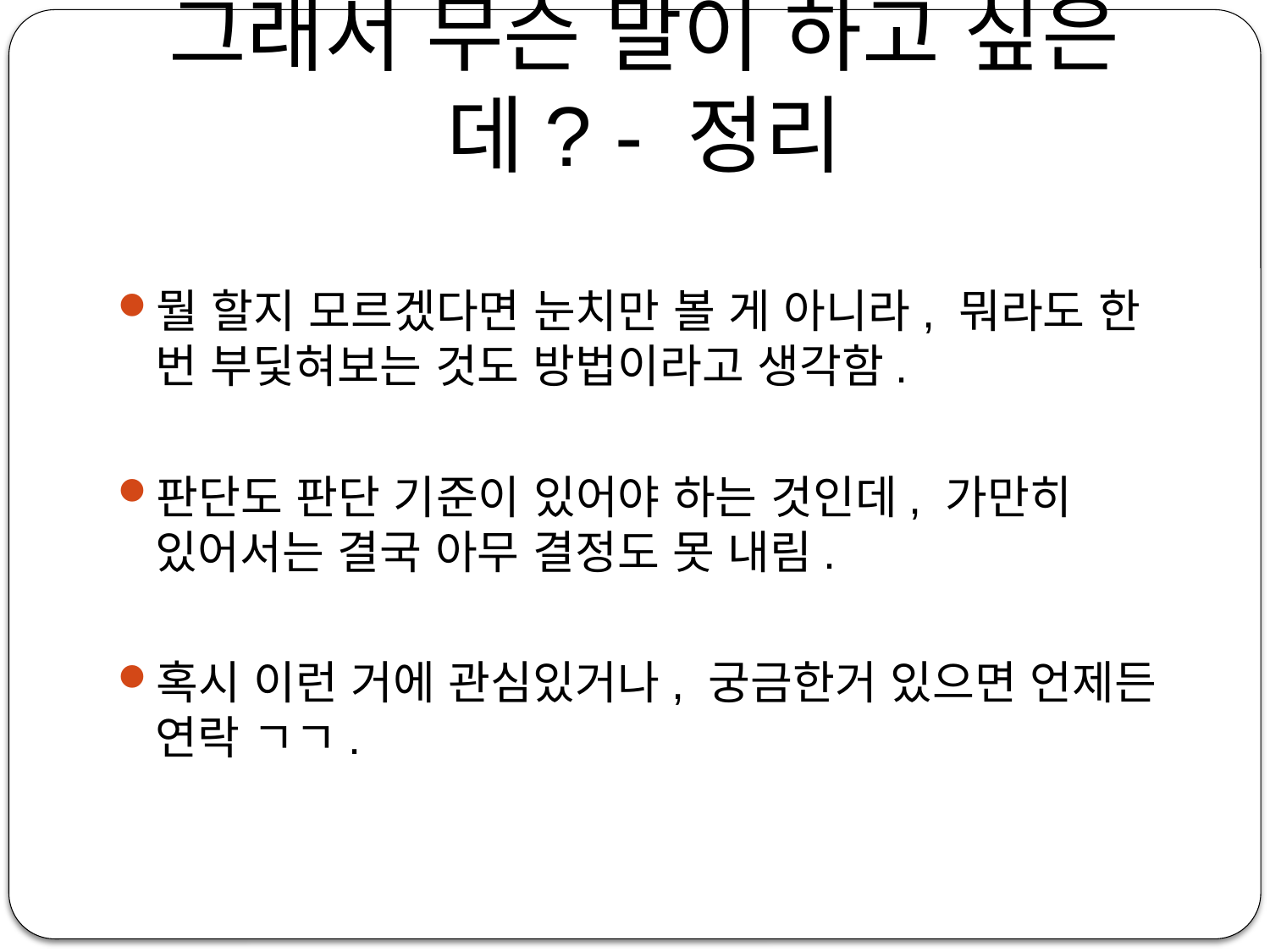

# 그래서 무슨 말이 하고 싶은데? - 정리
뭘 할지 모르겠다면 눈치만 볼 게 아니라, 뭐라도 한 번 부딫혀보는 것도 방법이라고 생각함.

판단도 판단 기준이 있어야 하는 것인데, 가만히 있어서는 결국 아무 결정도 못 내림.

혹시 이런 거에 관심있거나, 궁금한거 있으면 언제든 연락 ㄱㄱ.